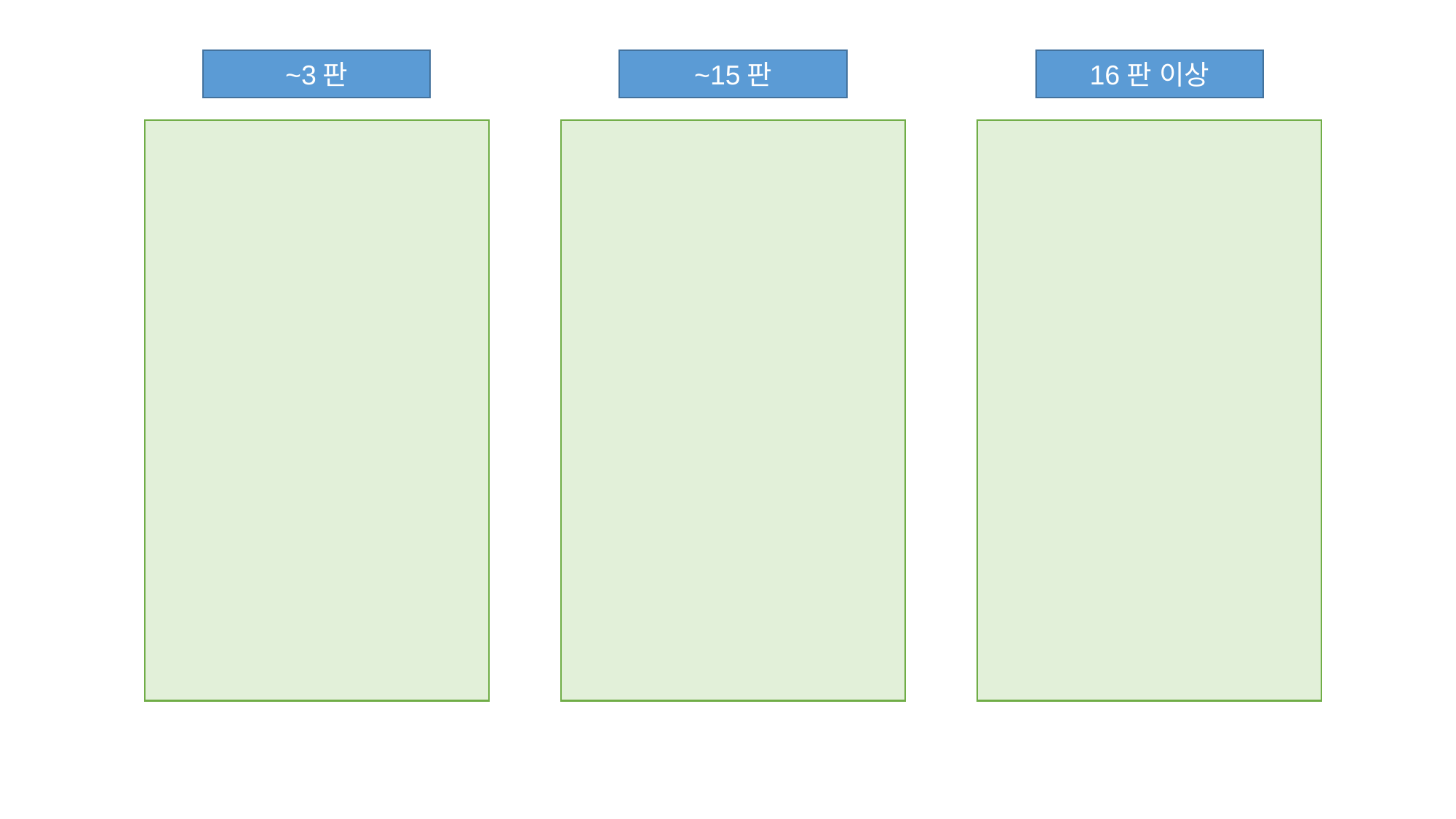

매칭 시작
판수가 2판 이하인가?
판수가 16판 이하인가?
~3판
~15판
16판 이상